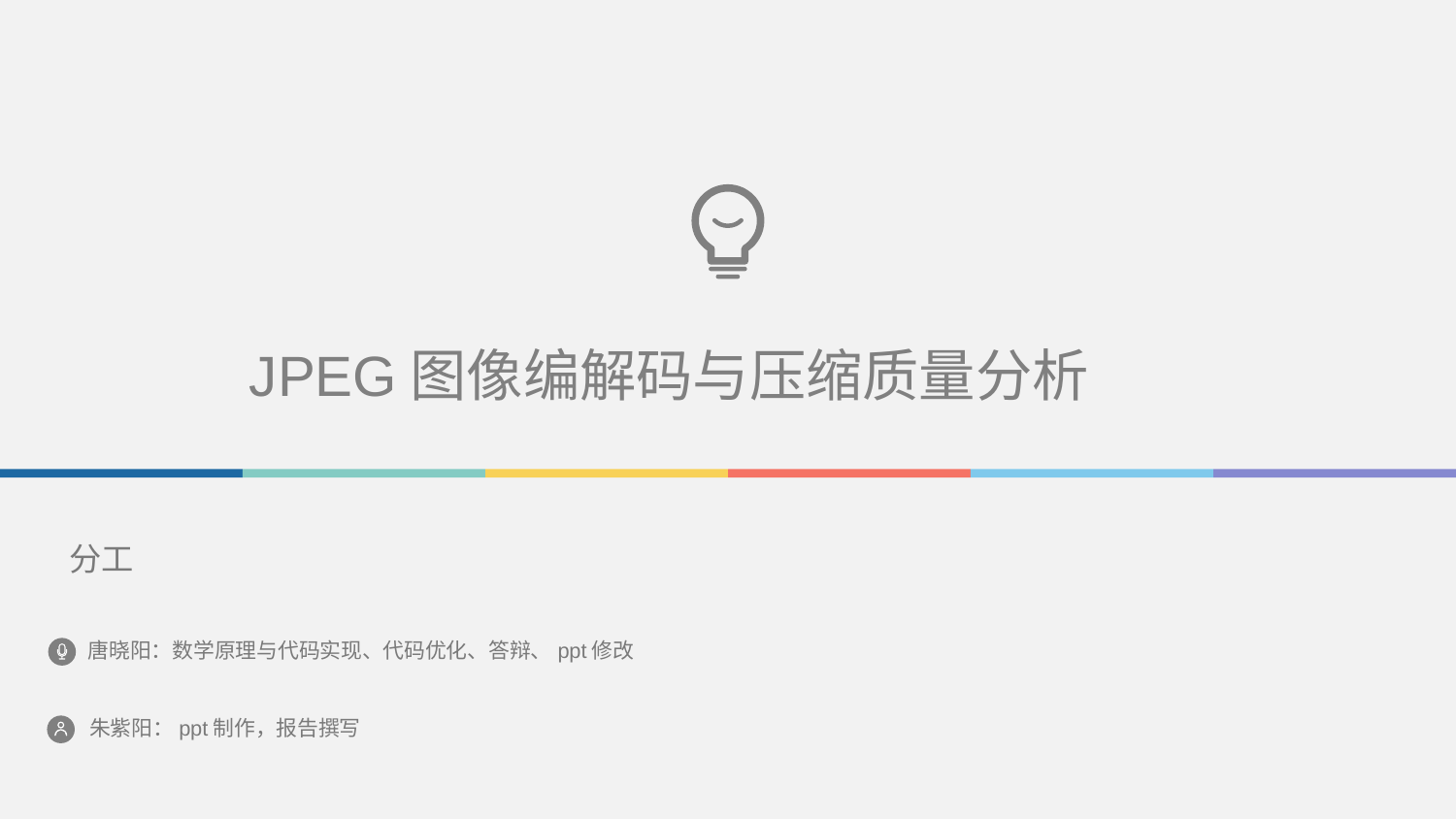

JPEG图像编解码与压缩质量分析

分工
唐晓阳：数学原理与代码实现、代码优化、答辩、ppt修改

朱紫阳：ppt制作，报告撰写